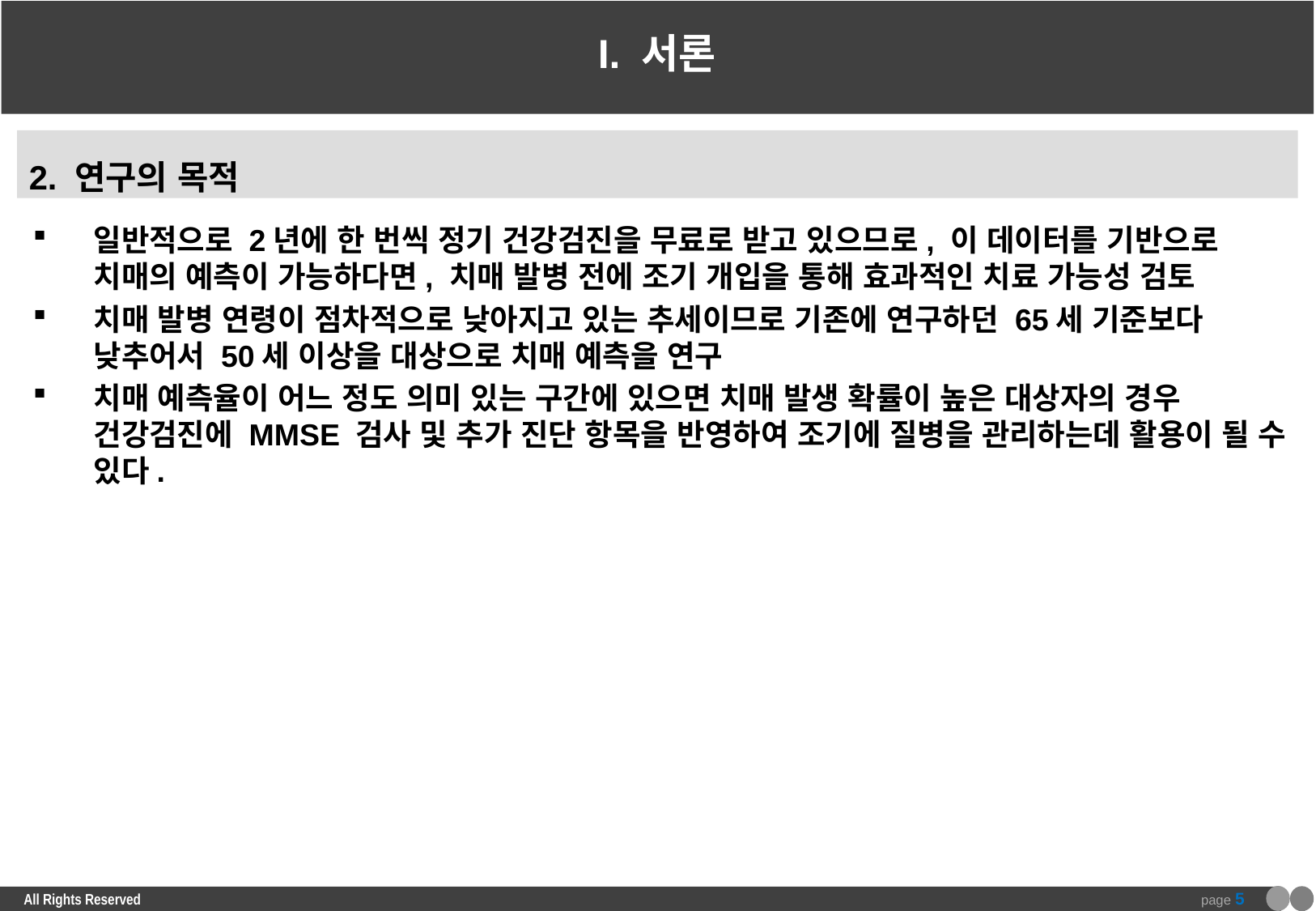

# I. 서론
2. 연구의 목적
일반적으로 2년에 한 번씩 정기 건강검진을 무료로 받고 있으므로, 이 데이터를 기반으로 치매의 예측이 가능하다면, 치매 발병 전에 조기 개입을 통해 효과적인 치료 가능성 검토
치매 발병 연령이 점차적으로 낮아지고 있는 추세이므로 기존에 연구하던 65세 기준보다 낮추어서 50세 이상을 대상으로 치매 예측을 연구
치매 예측율이 어느 정도 의미 있는 구간에 있으면 치매 발생 확률이 높은 대상자의 경우 건강검진에 MMSE 검사 및 추가 진단 항목을 반영하여 조기에 질병을 관리하는데 활용이 될 수 있다.
page 5